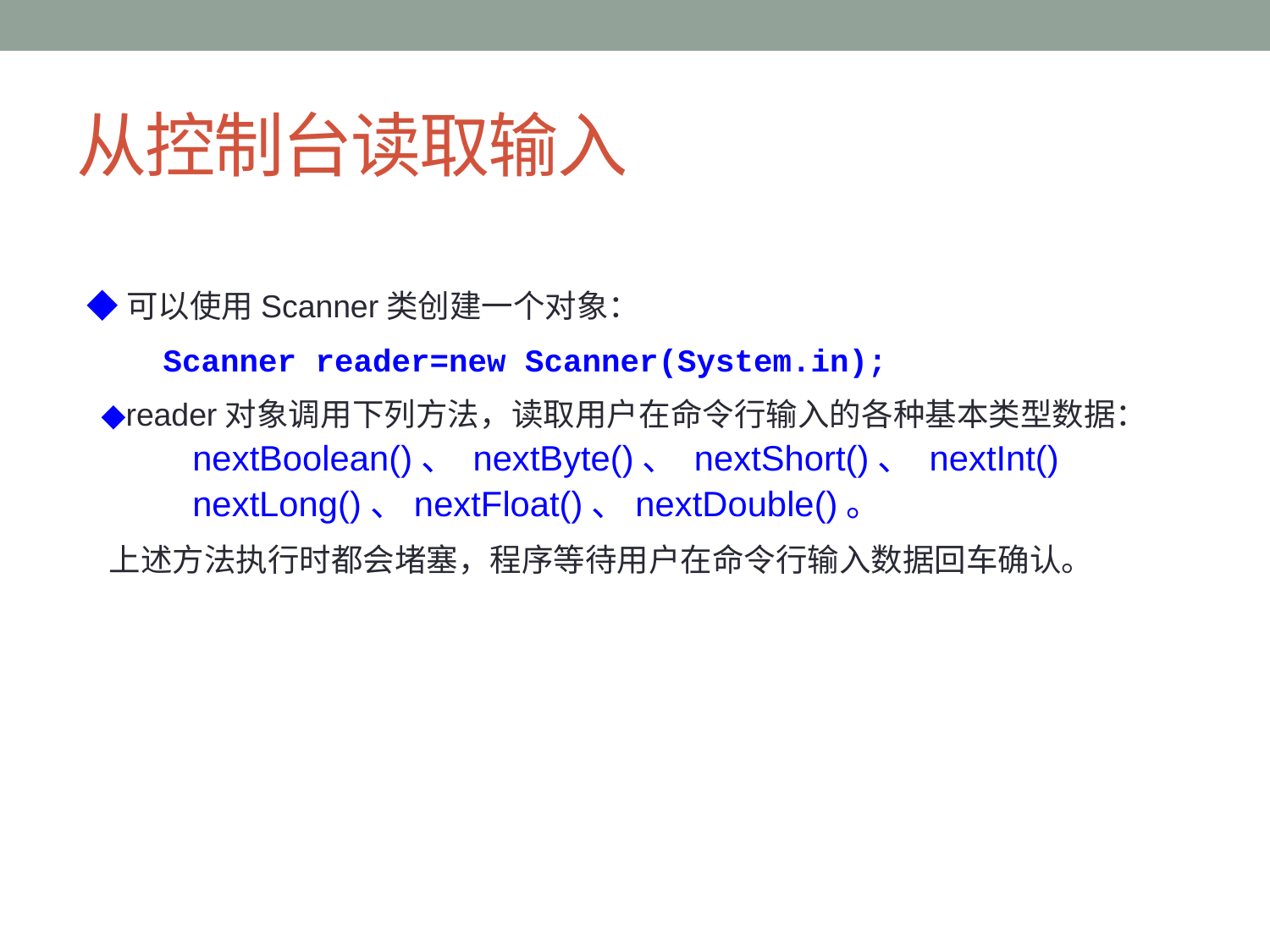

# 从控制台读取输入
   ◆可以使用Scanner类创建一个对象：
           Scanner reader=new Scanner(System.in);
    ◆reader对象调用下列方法，读取用户在命令行输入的各种基本类型数据：
 	nextBoolean()、 nextByte()、 nextShort()、 nextInt()
	nextLong()、nextFloat()、nextDouble()。
     上述方法执行时都会堵塞，程序等待用户在命令行输入数据回车确认。